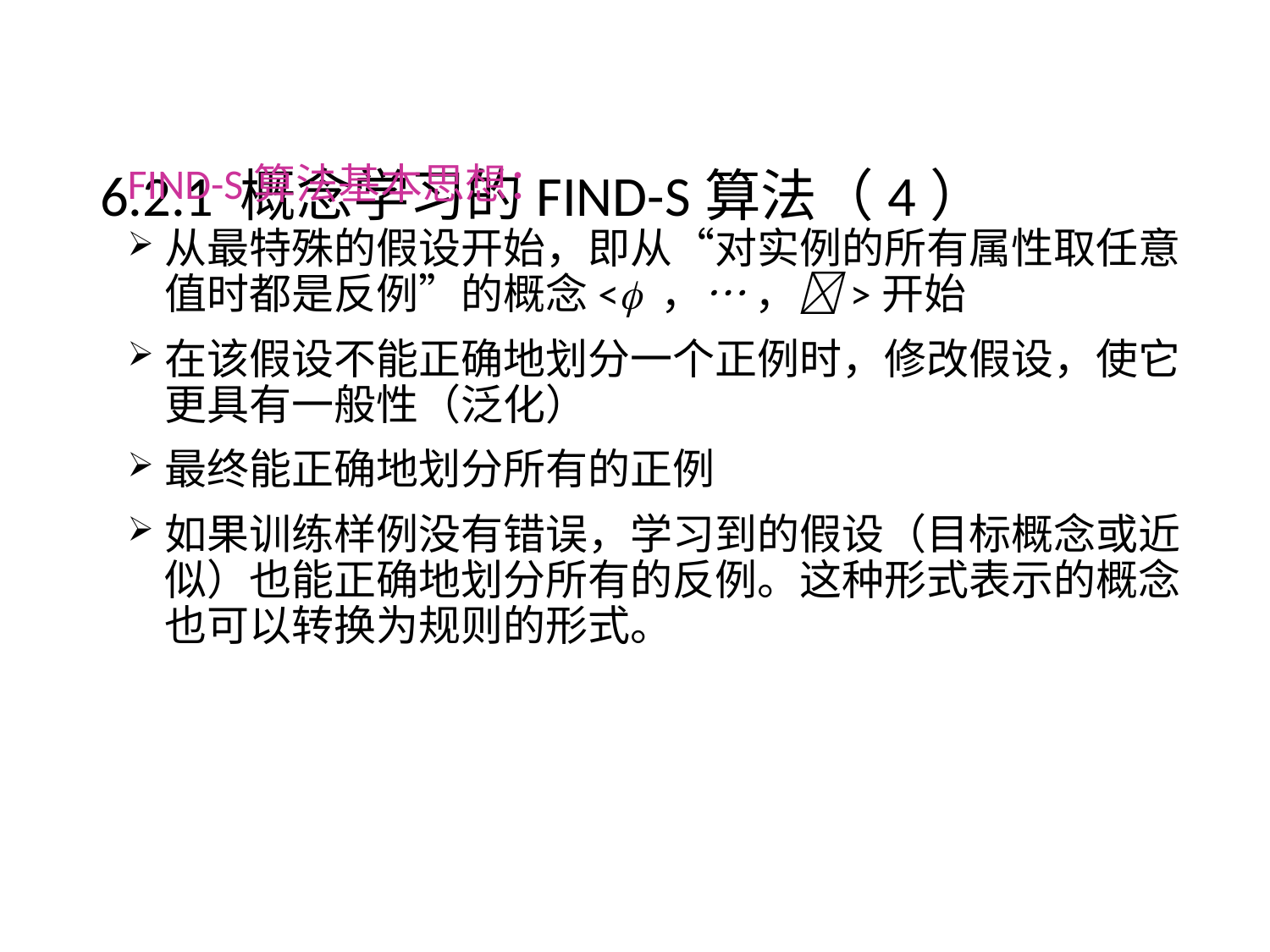

# 6.2.1 概念学习的FIND-S算法（4）
FIND-S算法基本思想：
从最特殊的假设开始，即从“对实例的所有属性取任意值时都是反例”的概念<φ ，… ，φ>开始
在该假设不能正确地划分一个正例时，修改假设，使它更具有一般性（泛化）
最终能正确地划分所有的正例
如果训练样例没有错误，学习到的假设（目标概念或近似）也能正确地划分所有的反例。这种形式表示的概念也可以转换为规则的形式。